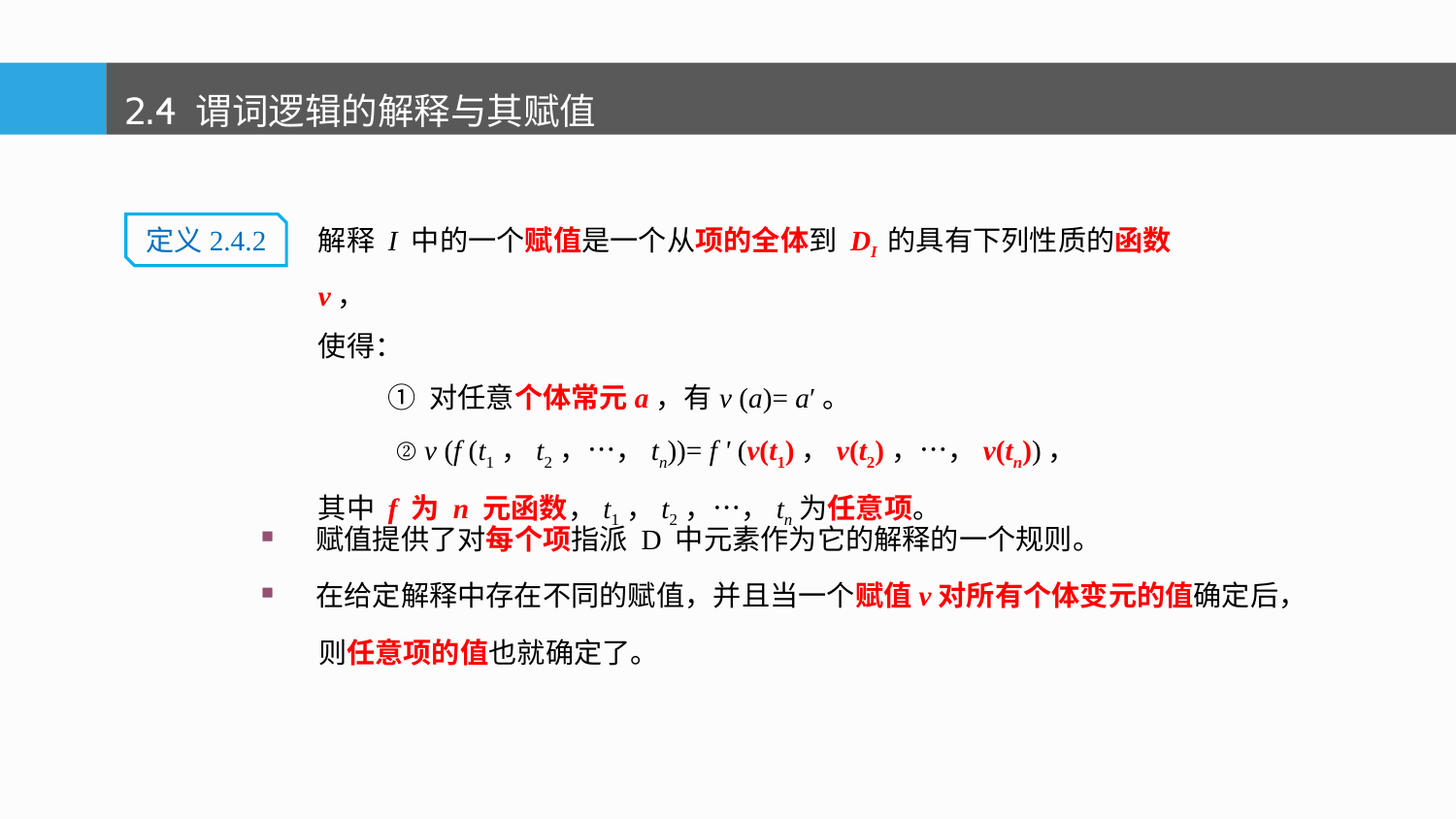

2.4 谓词逻辑的解释与其赋值

解释 I 中的一个赋值是一个从项的全体到 DI 的具有下列性质的函数v，
使得：
           ① 对任意个体常元a，有v (a)= a′。
           ② v (f (t1，t2，…，tn))= f ʹ (v(t1)，v(t2)，…，v(tn))，
其中 f 为 n 元函数，t1，t2，…，tn为任意项。
定义2.4.2
赋值提供了对每个项指派 D 中元素作为它的解释的一个规则。
在给定解释中存在不同的赋值，并且当一个赋值v对所有个体变元的值确定后，
        则任意项的值也就确定了。